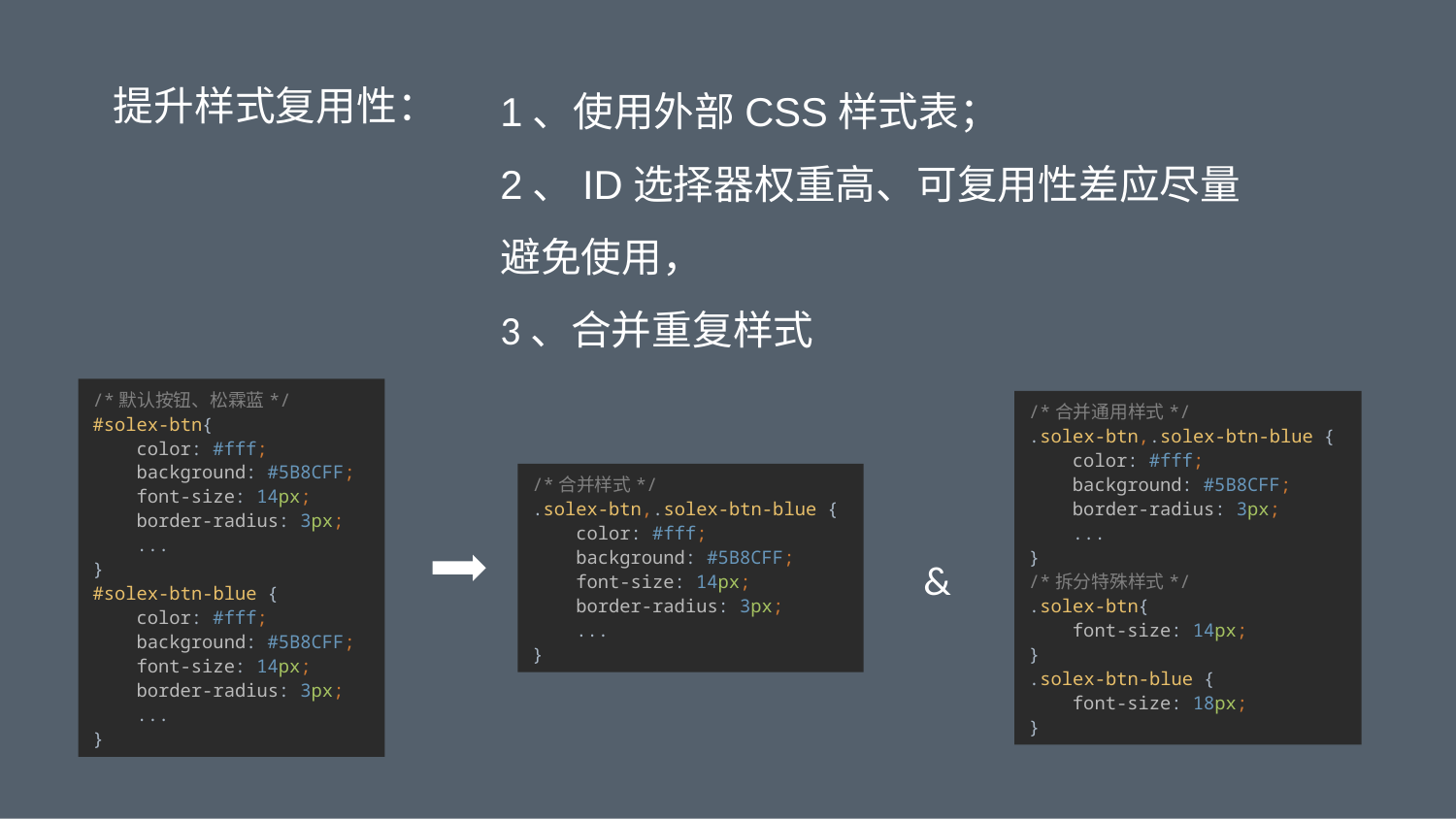

1、使用外部CSS样式表；
2、ID选择器权重高、可复用性差应尽量避免使用，
3、合并重复样式
提升样式复用性：

/*默认按钮、松霖蓝*/
#solex-btn{
    color: #fff;
    background: #5B8CFF;
    font-size: 14px;
    border-radius: 3px;
    ...
}
#solex-btn-blue {
    color: #fff;
    background: #5B8CFF;
    font-size: 14px;
    border-radius: 3px;
    ...
}
/*合并通用样式*/
.solex-btn,.solex-btn-blue {
    color: #fff;
    background: #5B8CFF;
    border-radius: 3px;
    ...
}
/*拆分特殊样式*/
.solex-btn{
    font-size: 14px;
}
.solex-btn-blue {
    font-size: 18px;
}
/*合并样式*/
.solex-btn,.solex-btn-blue {
    color: #fff;
    background: #5B8CFF;
    font-size: 14px;
    border-radius: 3px;
    ...
}
&